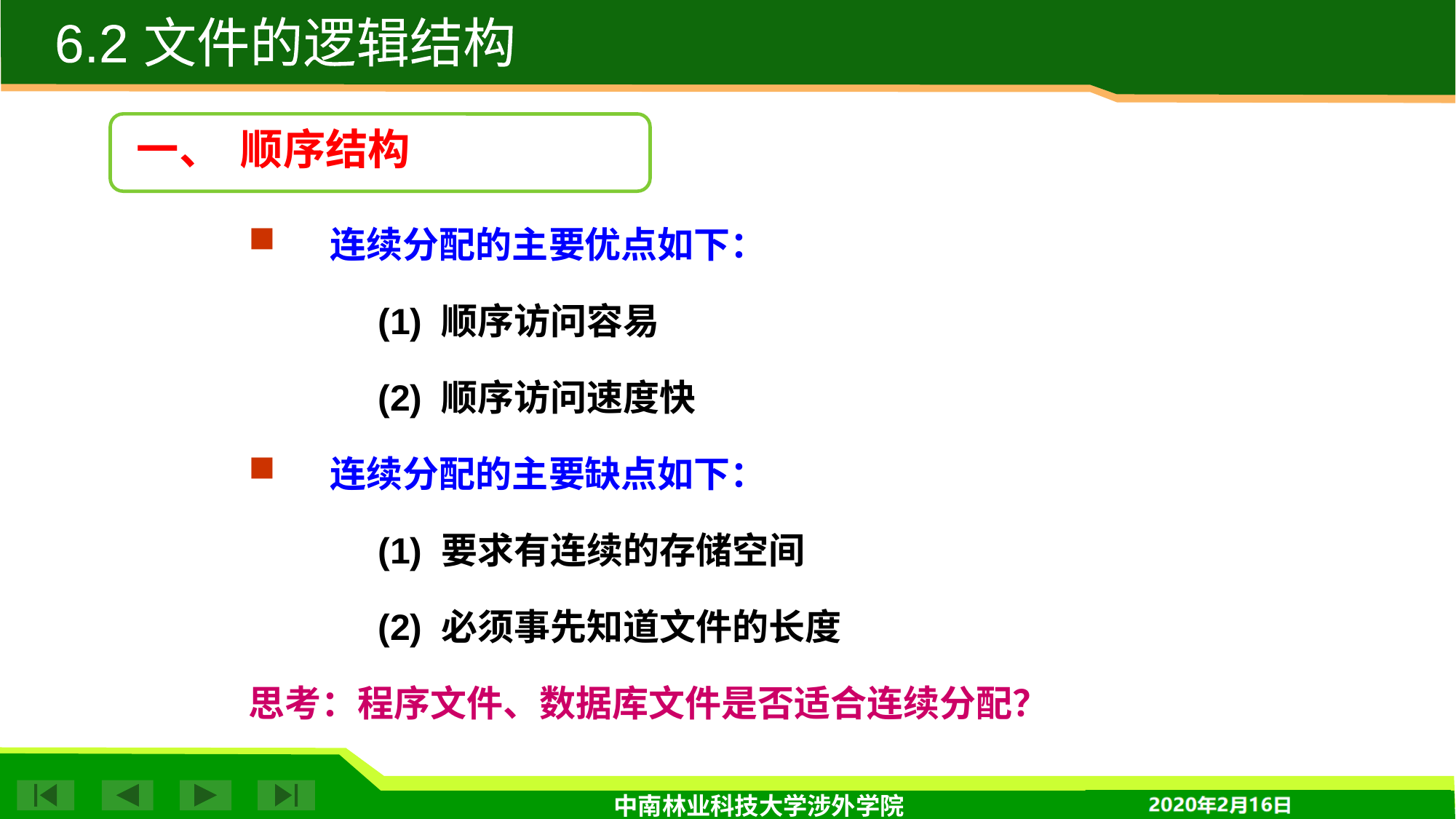

6.2 文件的逻辑结构

一、  顺序结构
连续分配的主要优点如下：
  (1) 顺序访问容易
  (2) 顺序访问速度快
连续分配的主要缺点如下：
  (1) 要求有连续的存储空间
  (2) 必须事先知道文件的长度
思考：程序文件、数据库文件是否适合连续分配？